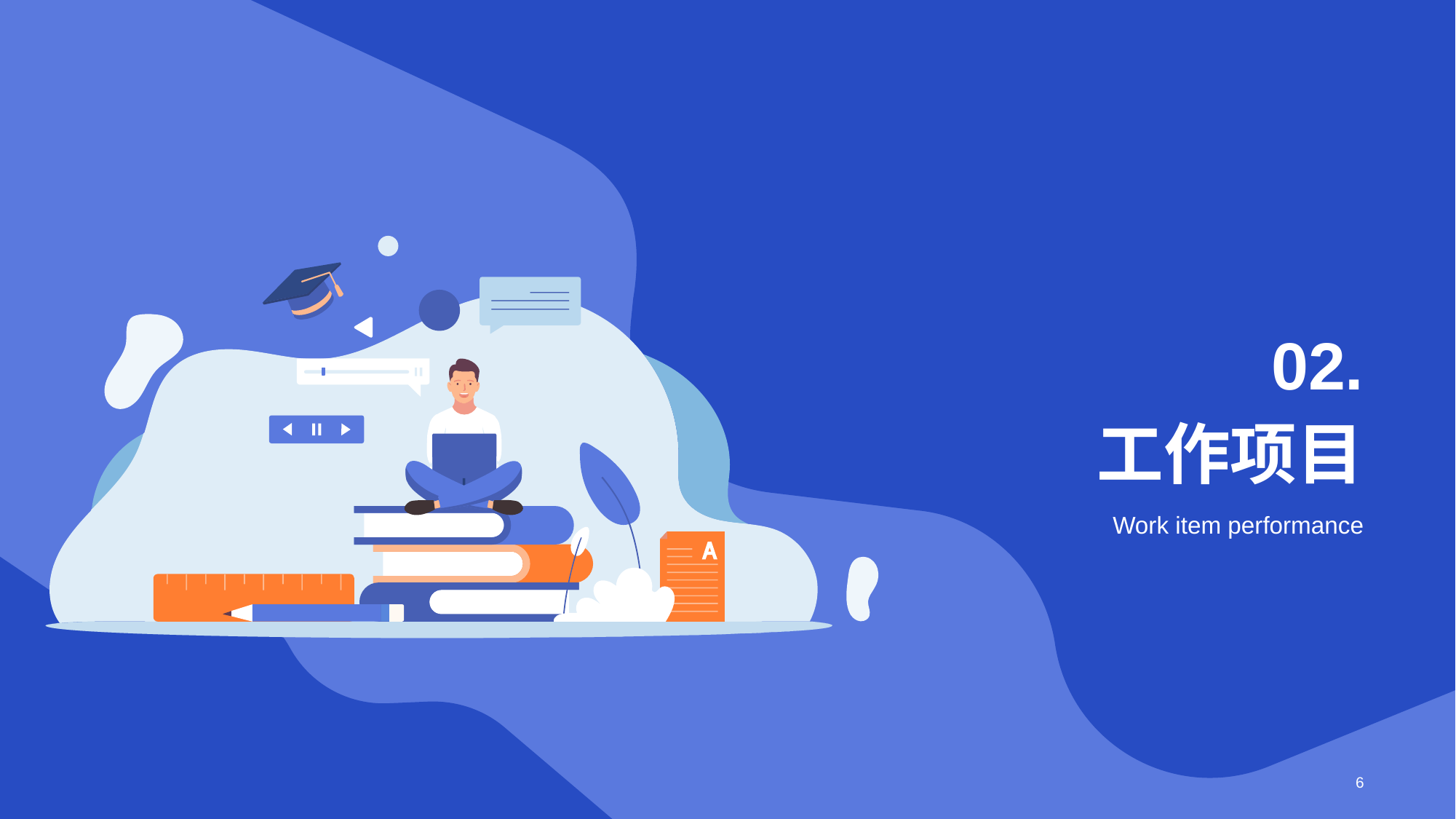

02.
# 工作项目
Work item performance
6